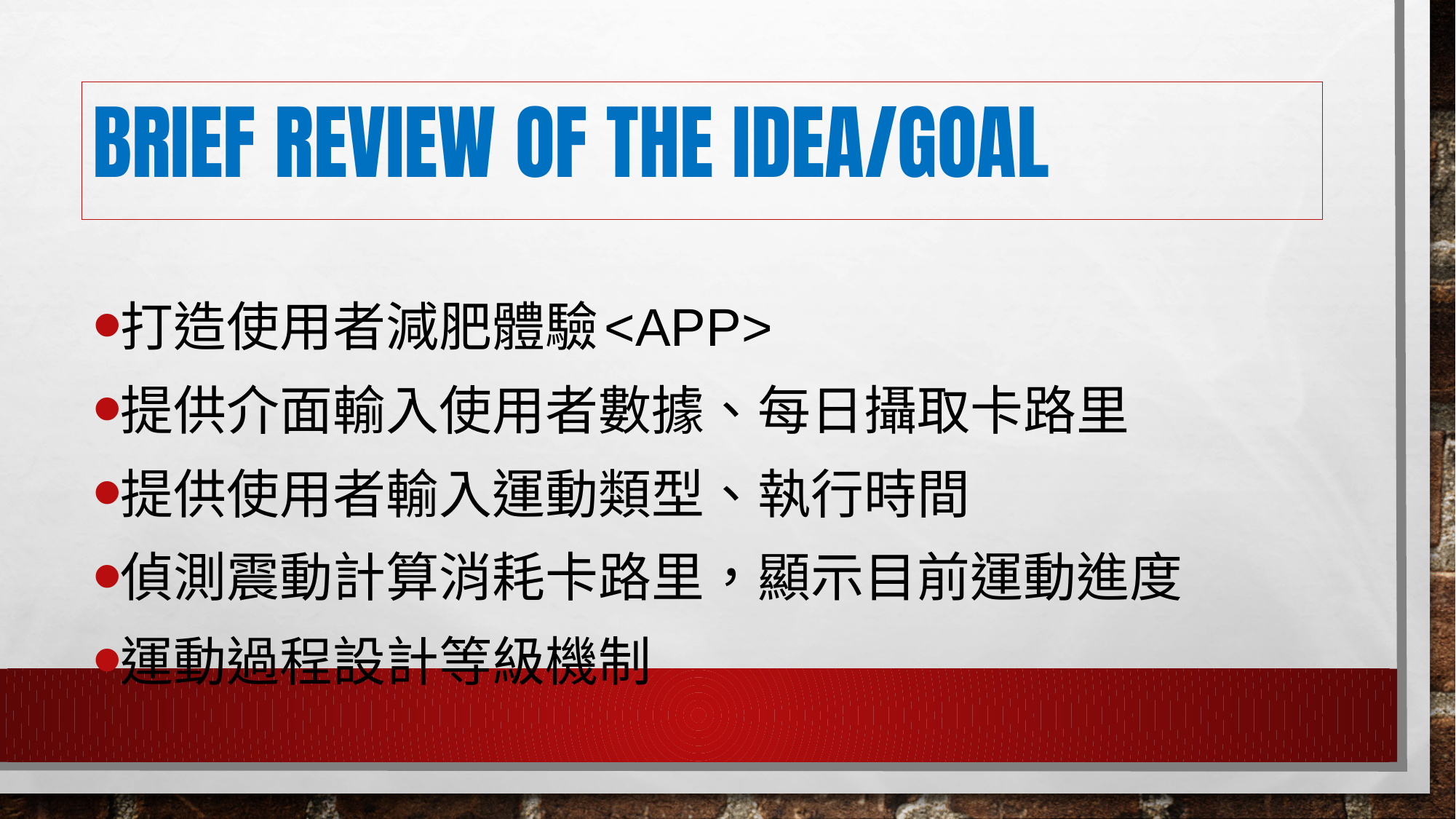

# Brief review of the idea/goal

打造使用者減肥體驗<app>
提供介面輸入使用者數據、每日攝取卡路里
提供使用者輸入運動類型、執行時間
偵測震動計算消耗卡路里，顯示目前運動進度
運動過程設計等級機制